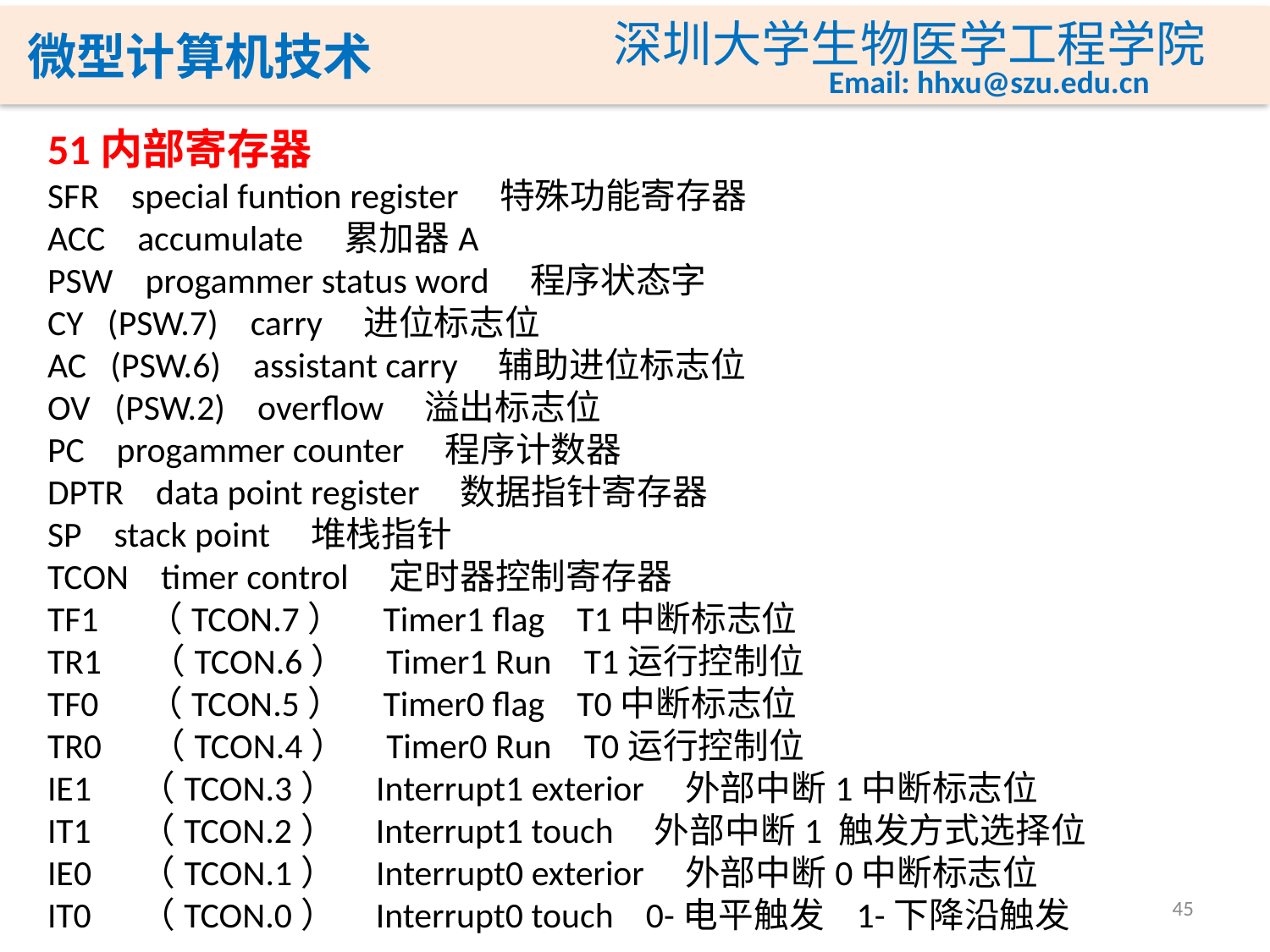

51内部寄存器
SFR    special funtion register    特殊功能寄存器
ACC    accumulate    累加器A
PSW    progammer status word    程序状态字
CY   (PSW.7)    carry    进位标志位
AC   (PSW.6)    assistant carry    辅助进位标志位
OV   (PSW.2)    overflow    溢出标志位
PC    progammer counter    程序计数器
DPTR    data point register    数据指针寄存器
SP    stack point    堆栈指针
TCON    timer control    定时器控制寄存器
TF1     （TCON.7）    Timer1 flag    T1中断标志位
TR1     （TCON.6）    Timer1 Run    T1运行控制位
TF0     （TCON.5）    Timer0 flag    T0中断标志位
TR0     （TCON.4）    Timer0 Run    T0运行控制位
IE1     （TCON.3）    Interrupt1 exterior    外部中断1中断标志位
IT1     （TCON.2）    Interrupt1 touch    外部中断1 触发方式选择位
IE0     （TCON.1）    Interrupt0 exterior    外部中断0中断标志位
IT0     （TCON.0）    Interrupt0 touch    0-电平触发   1-下降沿触发
45